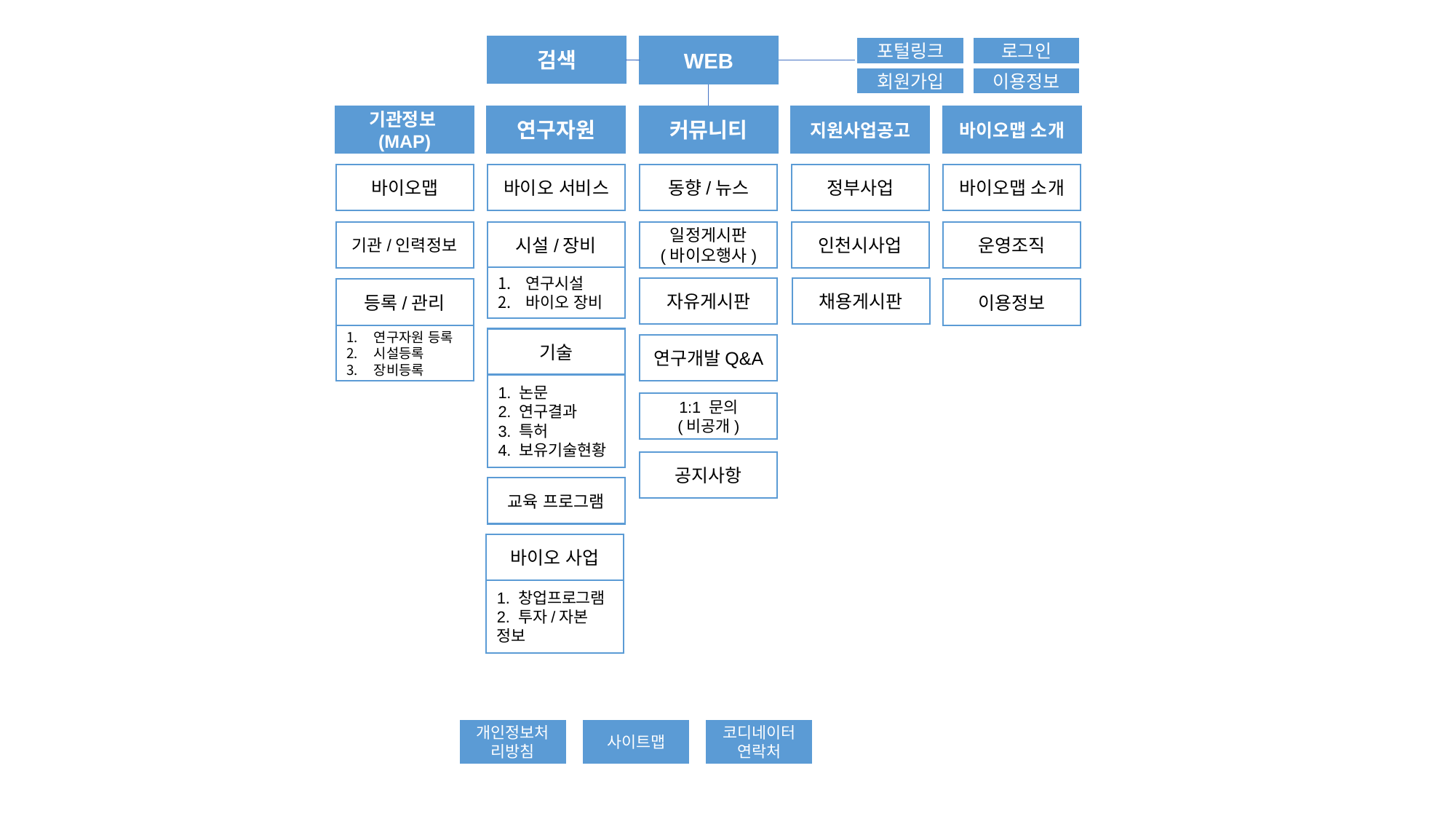

검색
포털링크
로그인
회원가입
이용정보
WEB
기관정보(MAP)
연구자원
커뮤니티
지원사업공고
바이오맵 소개
바이오맵 소개
바이오맵
바이오 서비스
동향/뉴스
정부사업
기관/인력정보
시설/장비
일정게시판
(바이오행사)
인천시사업
운영조직
연구시설
바이오 장비
자유게시판
채용게시판
등록/관리
이용정보
연구자원 등록
시설등록
장비등록
기술
연구개발Q&A
1. 논문
2. 연구결과
3. 특허
4. 보유기술현황
1:1 문의
(비공개)
공지사항
교육 프로그램
바이오 사업
1. 창업프로그램
2. 투자/자본
정보
코디네이터
연락처
개인정보처리방침
사이트맵